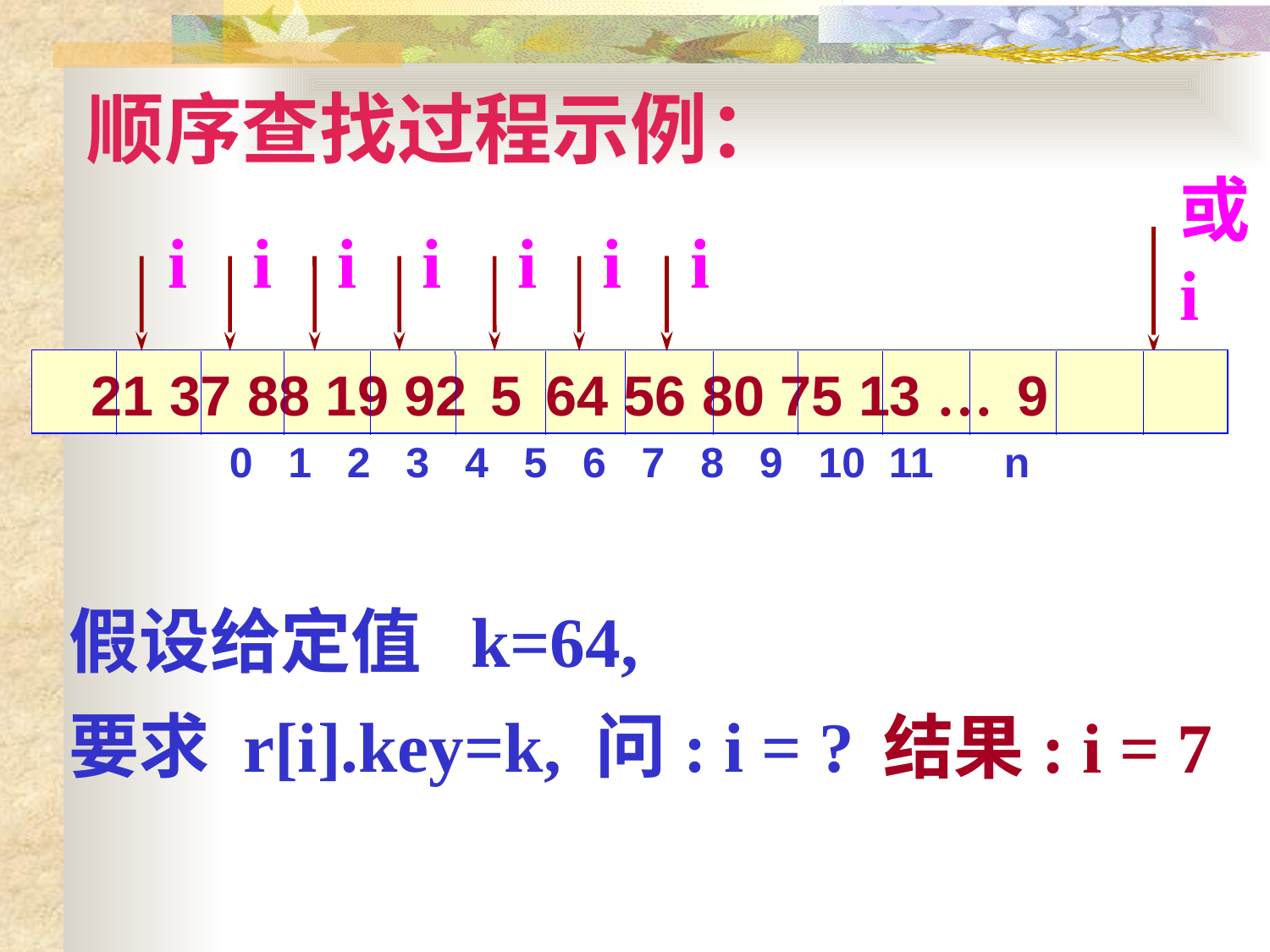

# 顺序查找过程示例：
或
i

i

i

i

i

i

i

i

i

   21 37 88 19 92  5  64 56 80 75 13 …  9

0   1   2   3   4   5   6   7   8   9   10  11      n
假设给定值  k=64,
要求 r[i].key=k, 问: i = ?
结果: i = 7